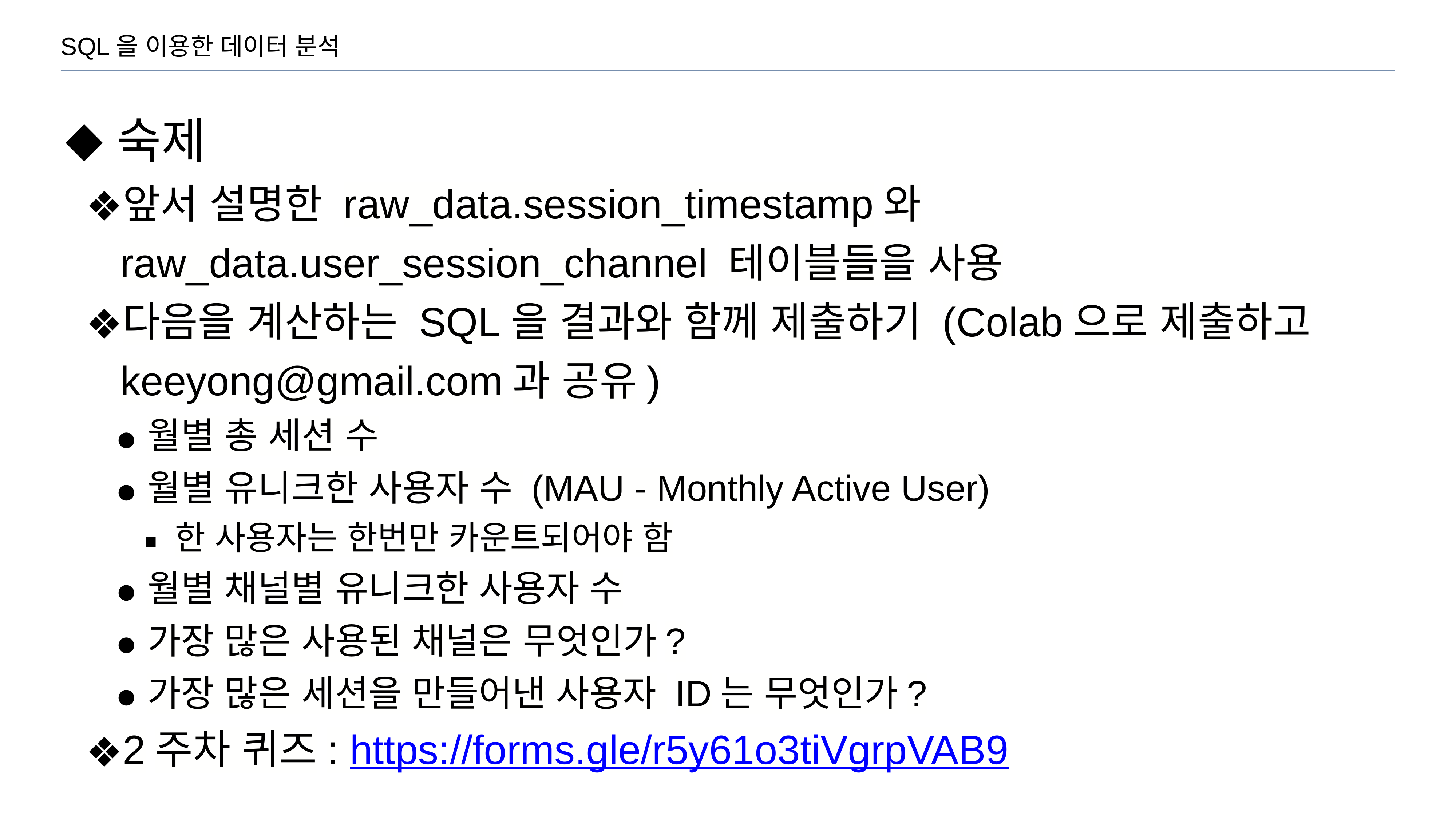

SQL을 이용한 데이터 분석
숙제
앞서 설명한 raw_data.session_timestamp와 raw_data.user_session_channel 테이블들을 사용
다음을 계산하는 SQL을 결과와 함께 제출하기 (Colab으로 제출하고 keeyong@gmail.com과 공유)
월별 총 세션 수
월별 유니크한 사용자 수 (MAU - Monthly Active User)
한 사용자는 한번만 카운트되어야 함
월별 채널별 유니크한 사용자 수
가장 많은 사용된 채널은 무엇인가?
가장 많은 세션을 만들어낸 사용자 ID는 무엇인가?
2주차 퀴즈: https://forms.gle/r5y61o3tiVgrpVAB9